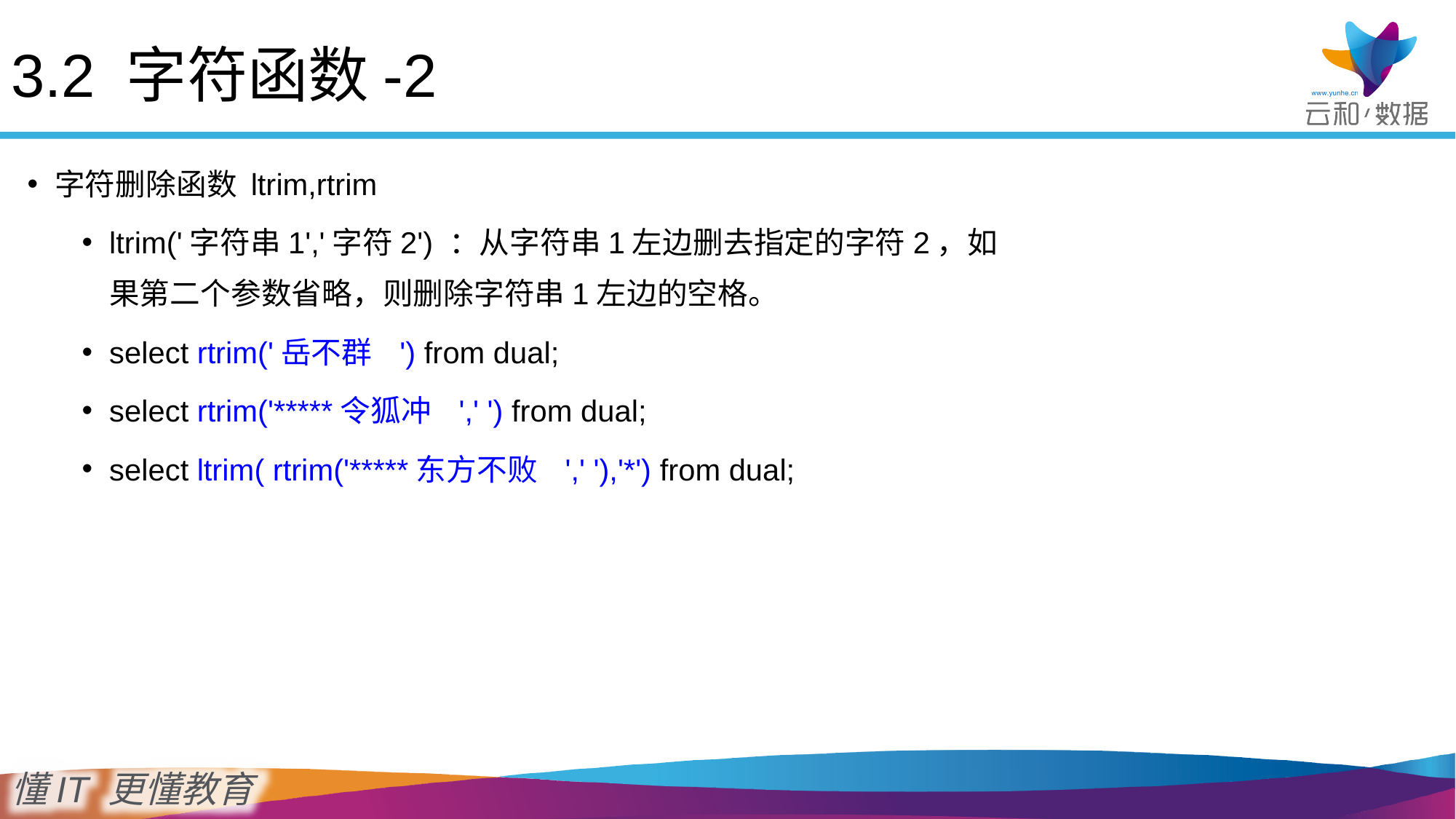

3.2 字符函数-2
字符删除函数 ltrim,rtrim
ltrim('字符串1','字符2') ：从字符串1左边删去指定的字符2，如果第二个参数省略，则删除字符串1左边的空格。
select rtrim('岳不群   ') from dual;
select rtrim('*****令狐冲   ',' ') from dual;
select ltrim( rtrim('*****东方不败   ',' '),'*') from dual;